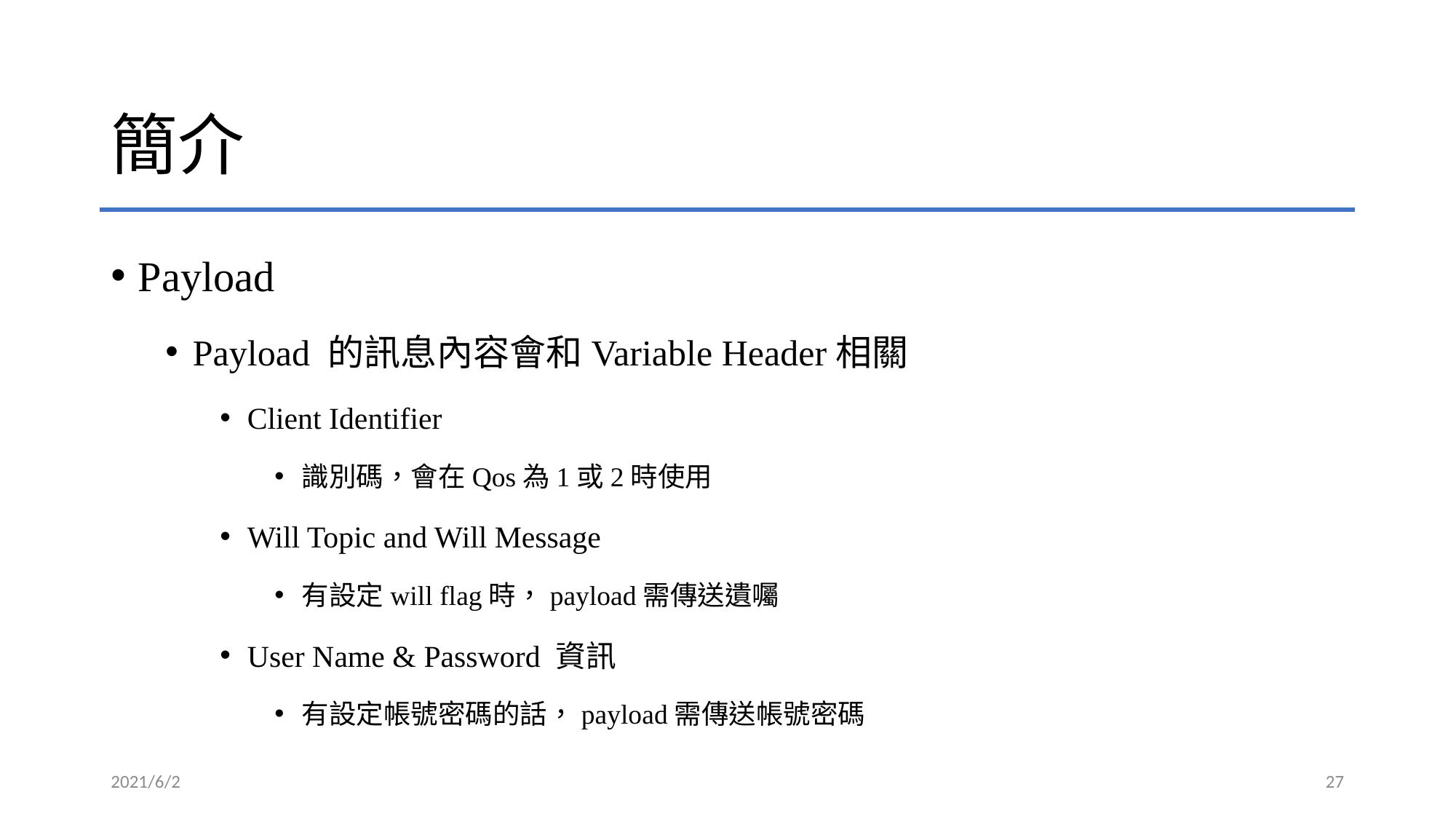

# 簡介
Payload
Payload 的訊息內容會和Variable Header相關
Client Identifier
識別碼，會在Qos為1或2時使用
Will Topic and Will Message
有設定will flag時，payload需傳送遺囑
User Name & Password 資訊
有設定帳號密碼的話，payload需傳送帳號密碼

2021/6/2
27